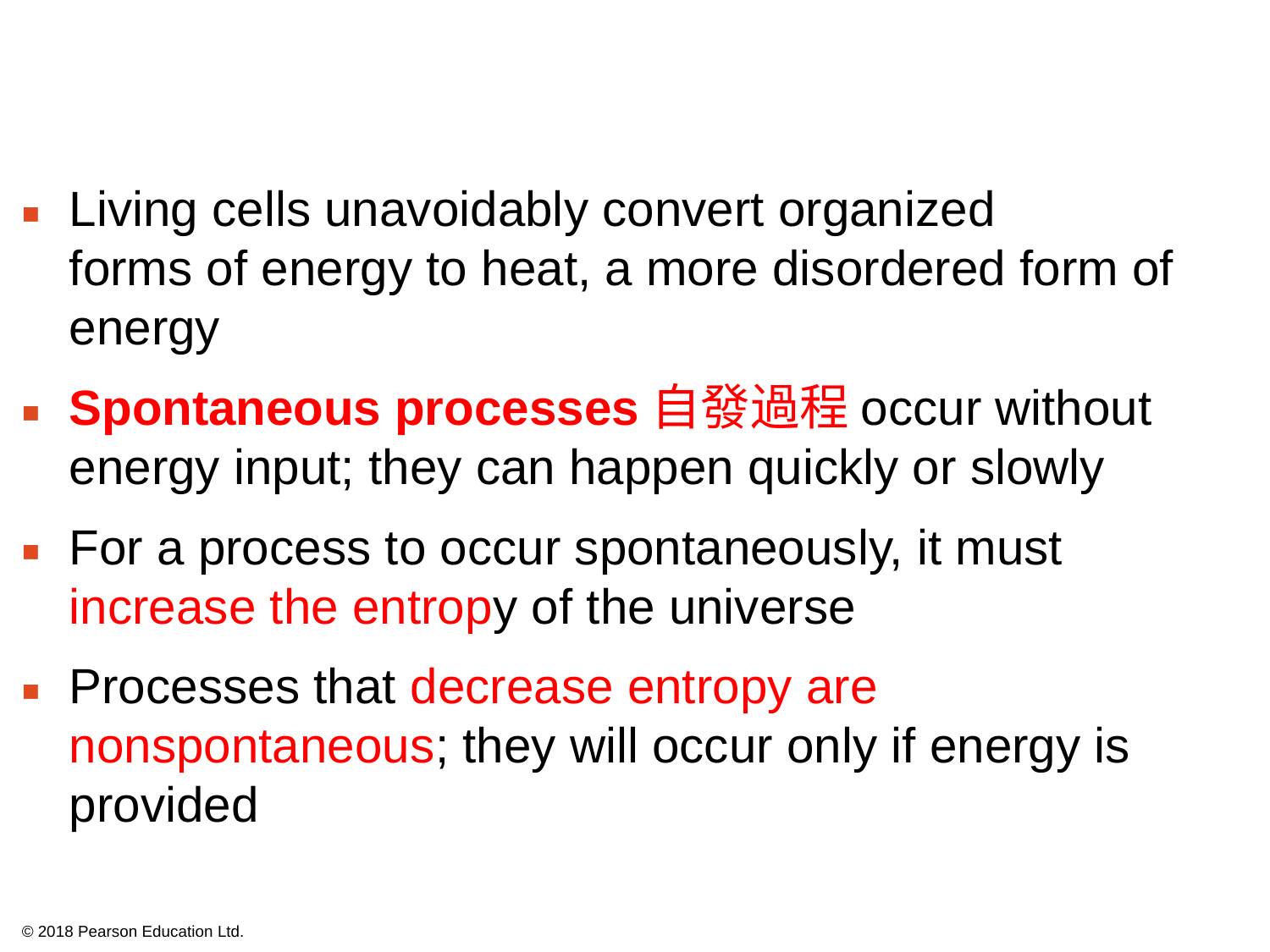

Living cells unavoidably convert organized
forms of energy to heat, a more disordered form of energy
Spontaneous processes自發過程occur without energy input; they can happen quickly or slowly
For a process to occur spontaneously, it must increase the entropy of the universe
Processes that decrease entropy are nonspontaneous; they will occur only if energy is provided
© 2018 Pearson Education Ltd.